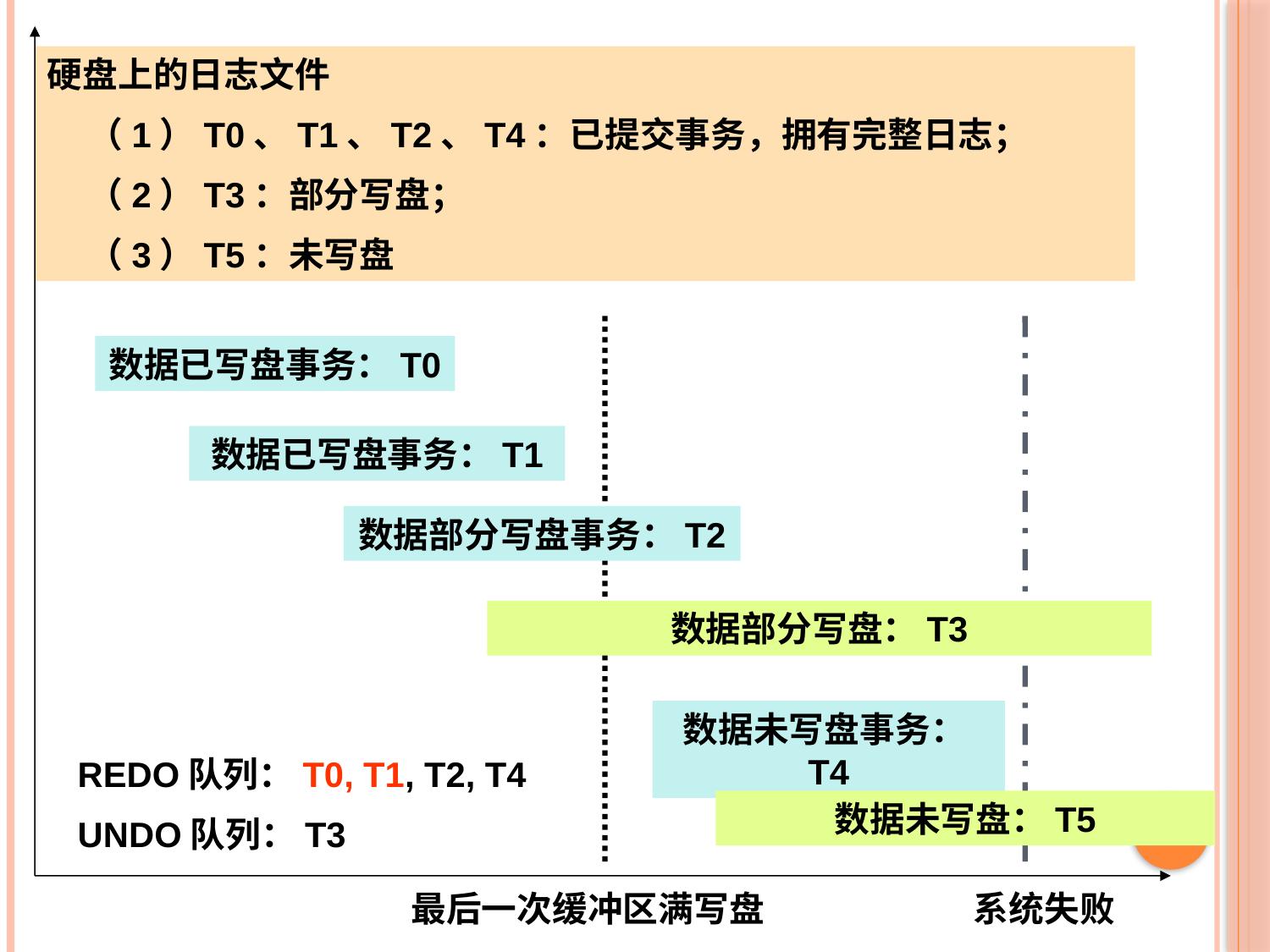

硬盘上的日志文件
    （1）T0、T1、T2、T4：已提交事务，拥有完整日志；
    （2）T3：部分写盘；
    （3）T5：未写盘

数据已写盘事务：T0
数据已写盘事务：T1
数据部分写盘事务：T2
数据部分写盘：T3
数据未写盘事务：T4
REDO队列：T0, T1, T2, T4
UNDO队列：T3
数据未写盘：T5

最后一次缓冲区满写盘
系统失败